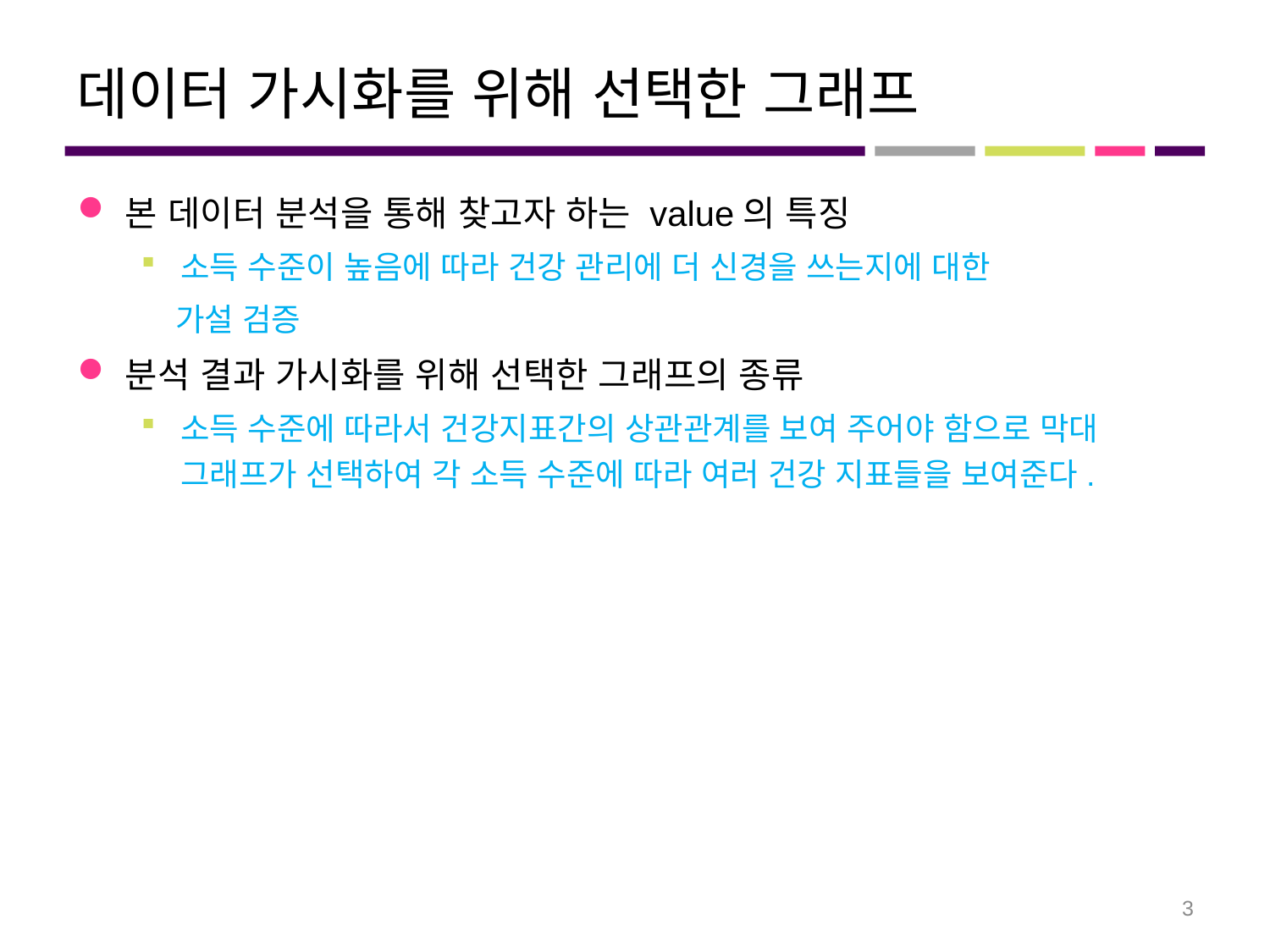

# 데이터 가시화를 위해 선택한 그래프
본 데이터 분석을 통해 찾고자 하는 value의 특징
소득 수준이 높음에 따라 건강 관리에 더 신경을 쓰는지에 대한
   가설 검증
분석 결과 가시화를 위해 선택한 그래프의 종류
소득 수준에 따라서 건강지표간의 상관관계를 보여 주어야 함으로 막대 그래프가 선택하여 각 소득 수준에 따라 여러 건강 지표들을 보여준다.
3